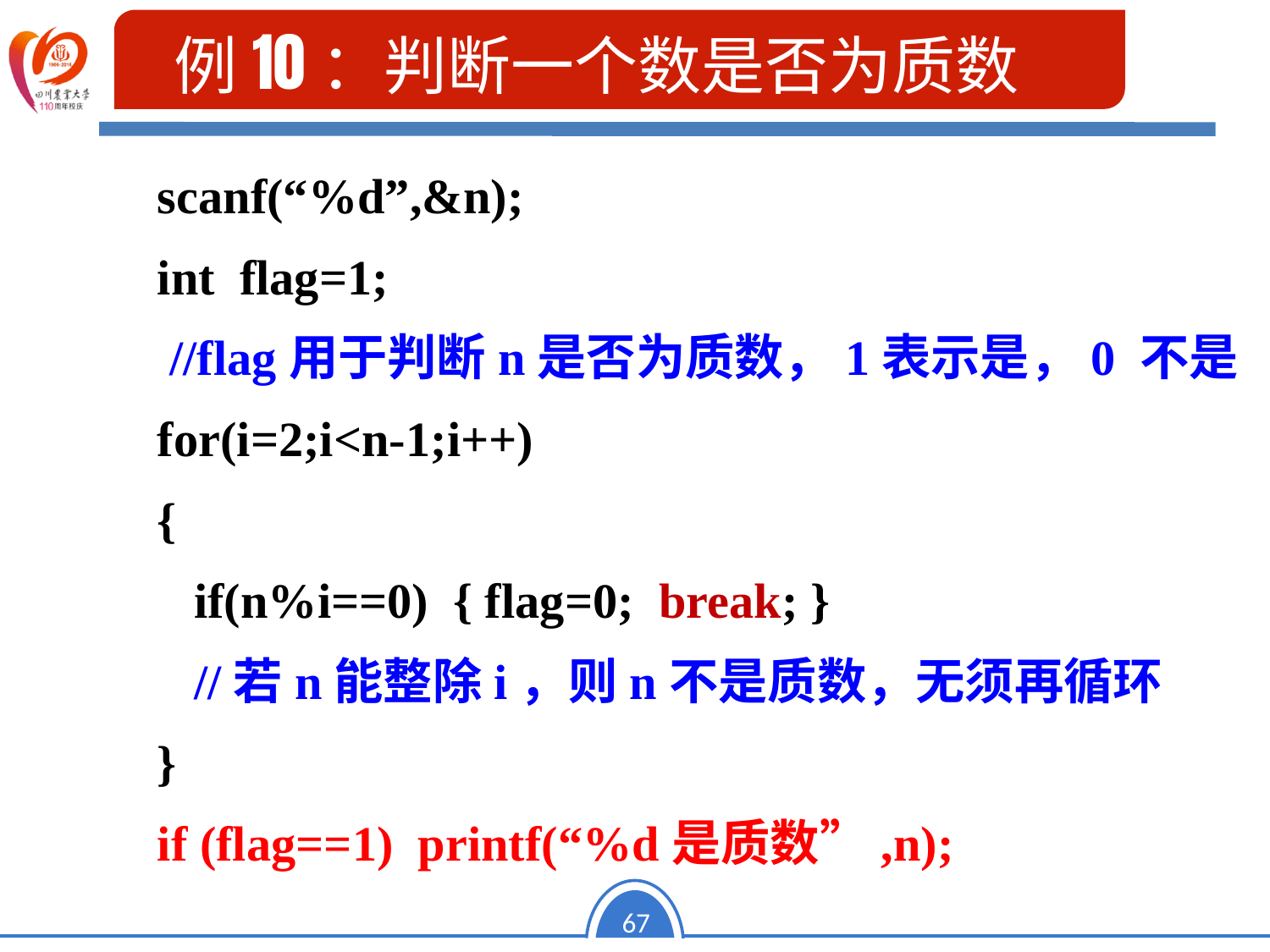

例10：判断一个数是否为质数
scanf(“%d”,&n);
int  flag=1;
 //flag用于判断n是否为质数，1表示是，0 不是
for(i=2;i<n-1;i++)
{
   if(n%i==0)  { flag=0;  break; }
   //若n能整除i，则n不是质数，无须再循环
}
if (flag==1)  printf(“%d是质数”,n);